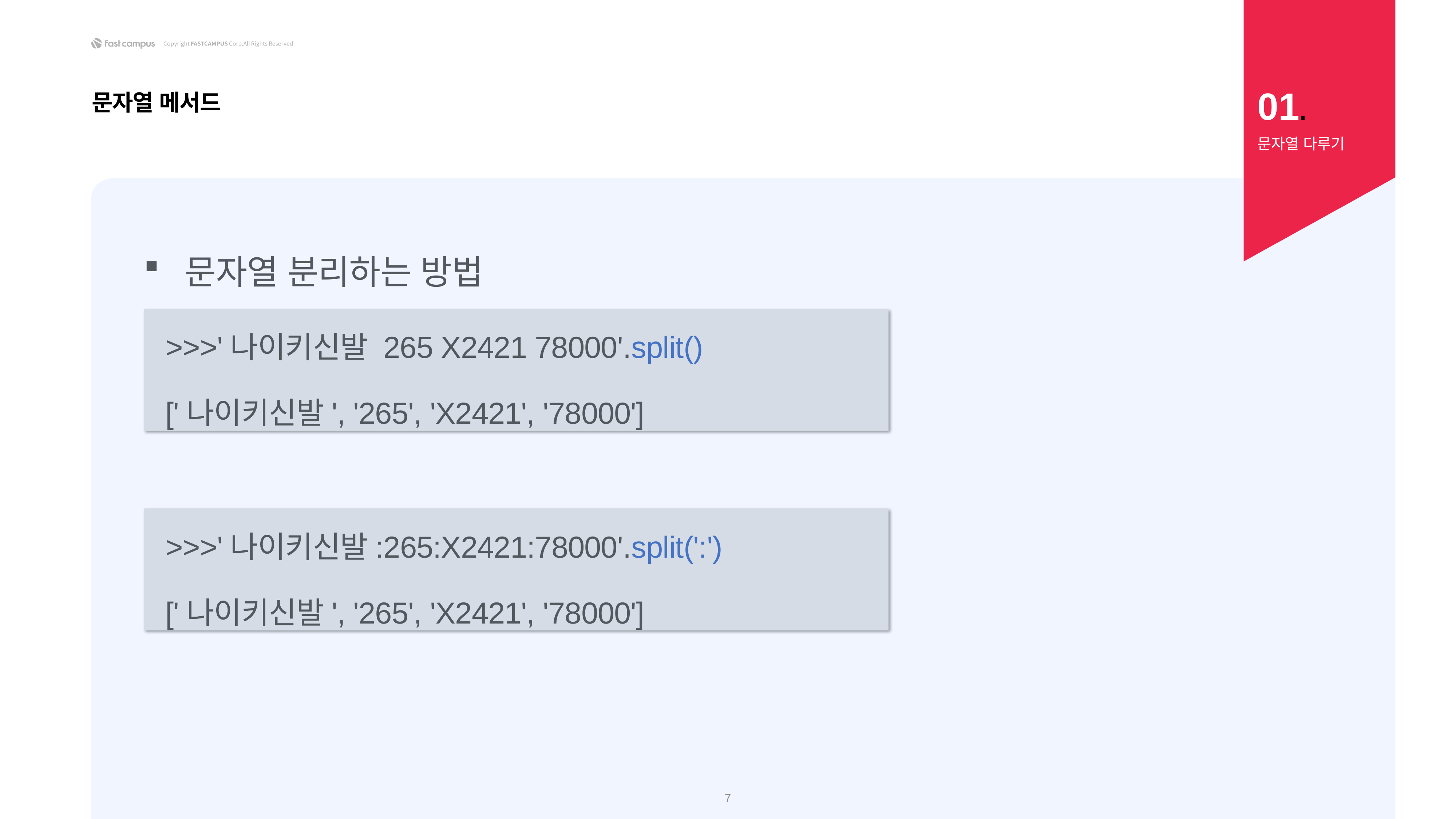

01.
문자열 메서드
문자열 다루기
문자열 분리하는 방법
>>>'나이키신발 265 X2421 78000'.split()
['나이키신발', '265', 'X2421', '78000']
>>>'나이키신발:265:X2421:78000'.split(':')
['나이키신발', '265', 'X2421', '78000']
7